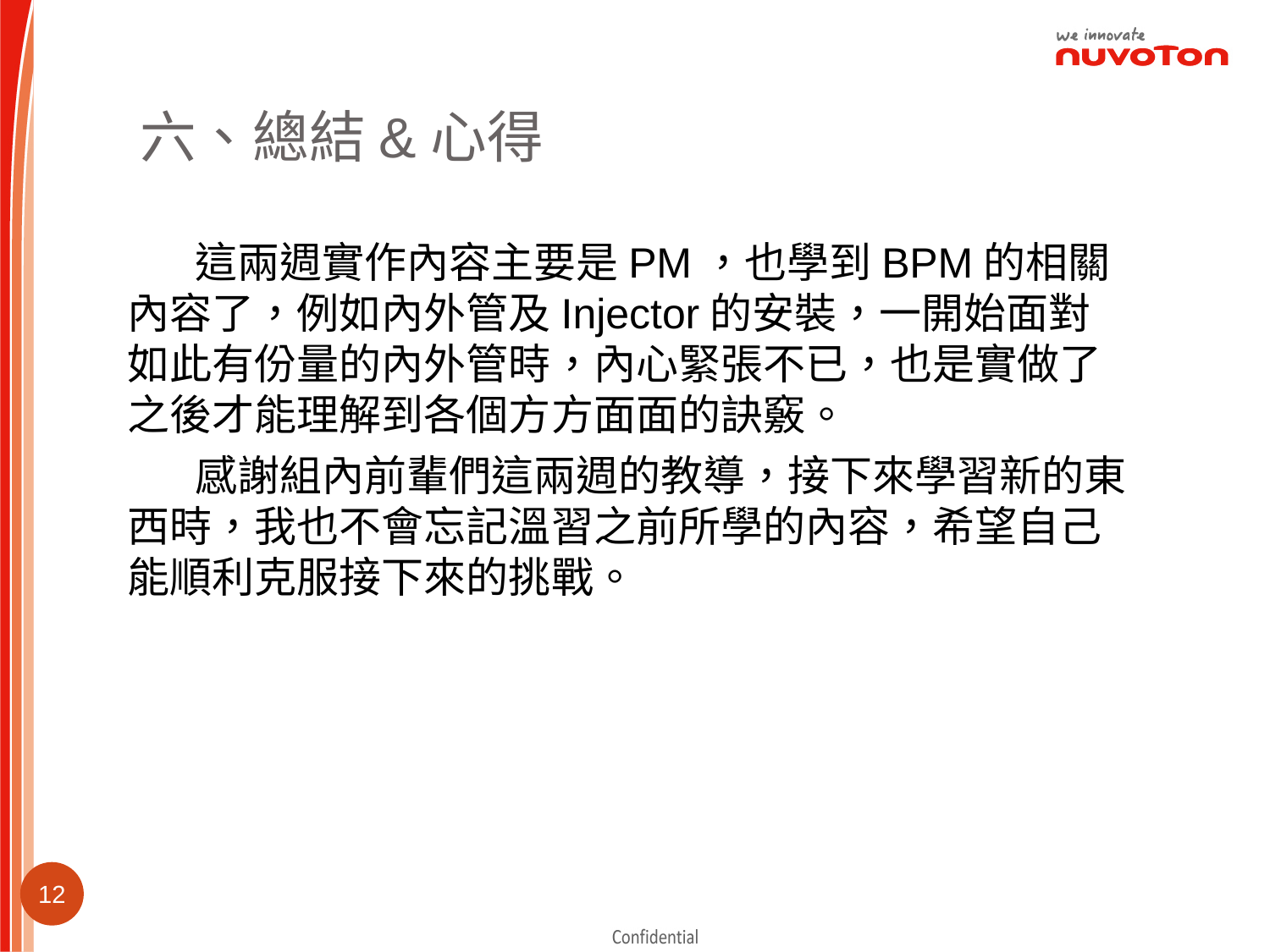

# 六、總結&心得
      這兩週實作內容主要是PM，也學到BPM的相關內容了，例如內外管及Injector的安裝，一開始面對如此有份量的內外管時，內心緊張不已，也是實做了之後才能理解到各個方方面面的訣竅。
      感謝組內前輩們這兩週的教導，接下來學習新的東西時，我也不會忘記溫習之前所學的內容，希望自己能順利克服接下來的挑戰。

12